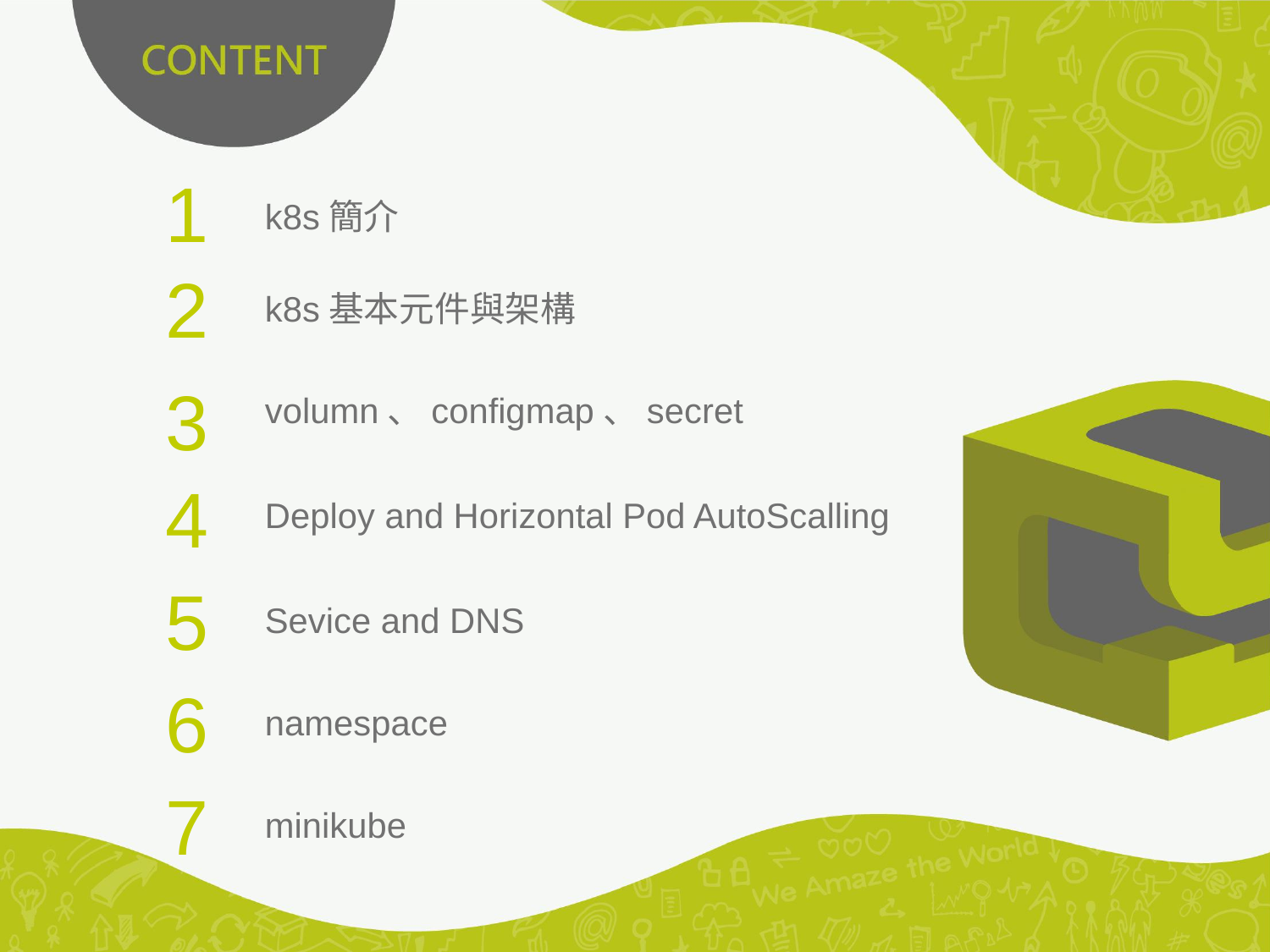

1

k8s簡介
2
k8s基本元件與架構
3
volumn、configmap、secret
Deploy and Horizontal Pod AutoScalling
4
5
Sevice and DNS
6
namespace
7
minikube